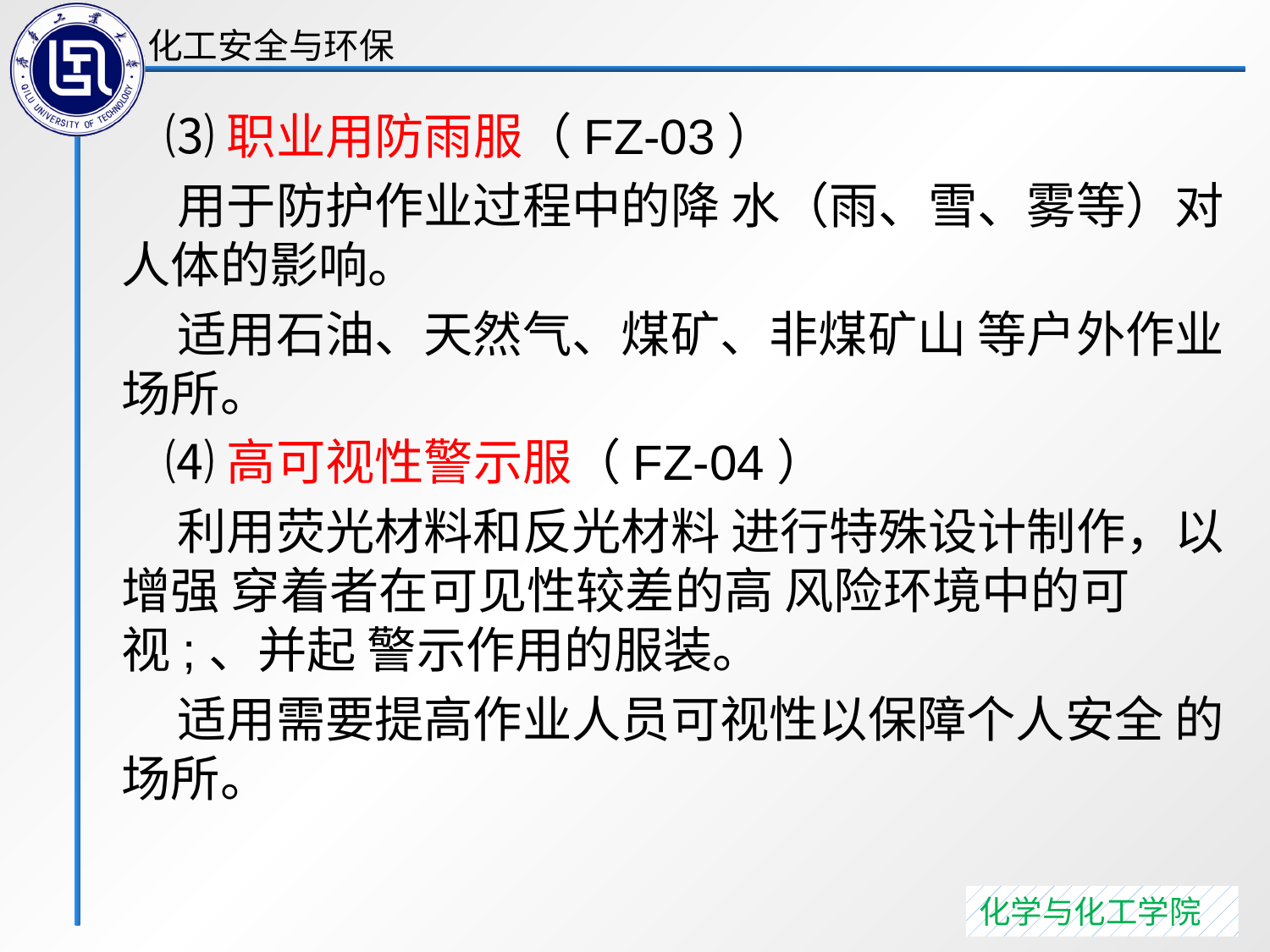

⑶职业用防雨服（FZ-03）
    用于防护作业过程中的降 水（雨、雪、雾等）对人体的影响。
    适用石油、天然气、煤矿、非煤矿山 等户外作业场所。
    ⑷高可视性警示服（FZ-04）
    利用荧光材料和反光材料 进行特殊设计制作，以增强 穿着者在可见性较差的高 风险环境中的可视;、并起 警示作用的服装。
    适用需要提高作业人员可视性以保障个人安全 的场所。